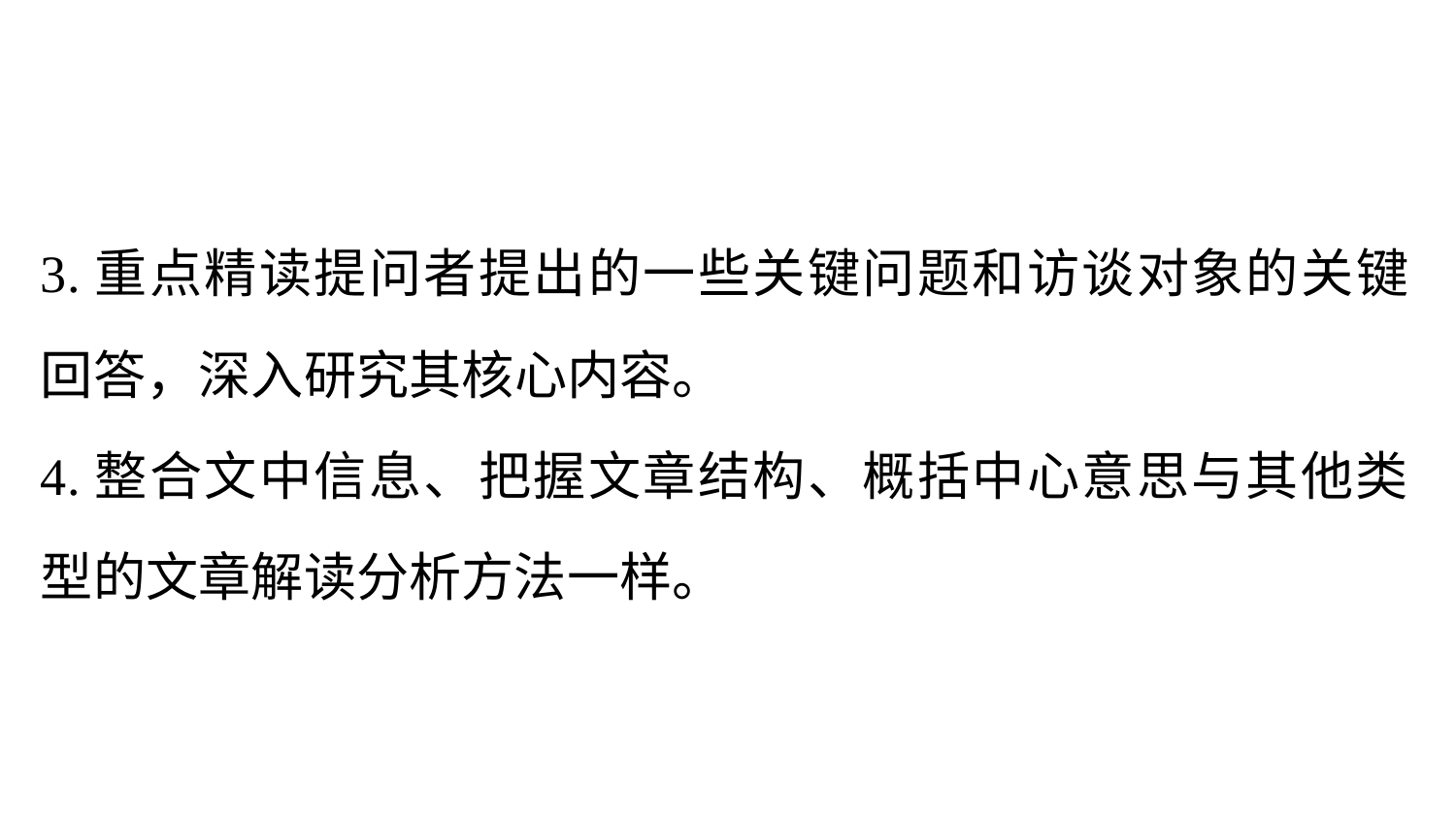

3.重点精读提问者提出的一些关键问题和访谈对象的关键回答，深入研究其核心内容。
4.整合文中信息、把握文章结构、概括中心意思与其他类型的文章解读分析方法一样。